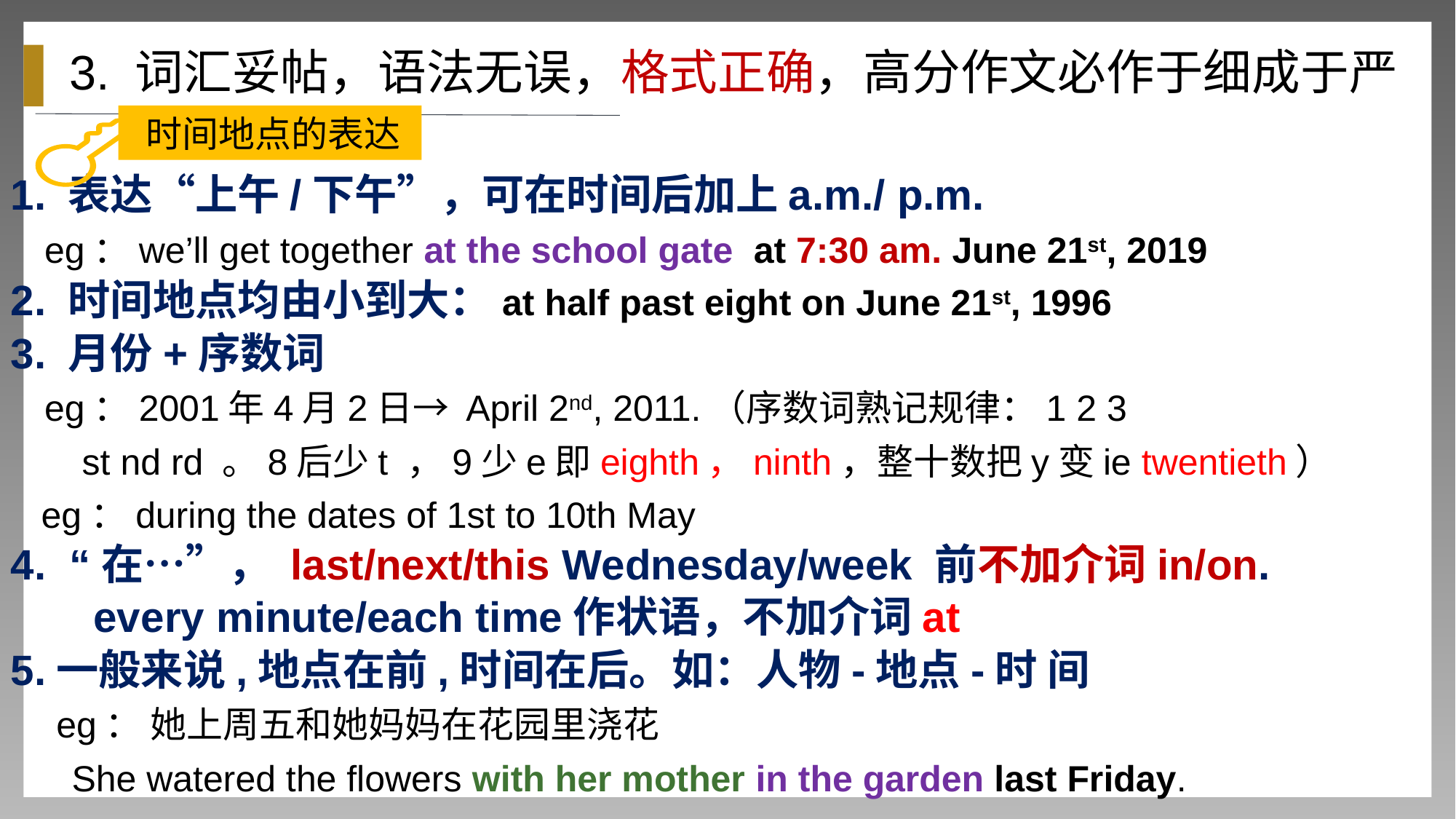

3. 词汇妥帖，语法无误，格式正确，高分作文必作于细成于严
 时间地点的表达

1. 表达“上午/下午”，可在时间后加上a.m./ p.m.
   eg：we’ll get together at the school gate  at 7:30 am. June 21st, 2019
2. 时间地点均由小到大：at half past eight on June 21st, 1996
3. 月份+序数词
   eg：2001年4月2日→ April 2nd, 2011.（序数词熟记规律：1 2 3
       st nd rd 。8后少t ，9少e即eighth，ninth，整十数把y变ie twentieth）
   eg：during the dates of 1st to 10th May
4.  “在…”， last/next/this Wednesday/week 前不加介词in/on.
       every minute/each time作状语，不加介词at
5.一般来说,地点在前,时间在后。如：人物-地点-时 间
    eg： 她上周五和她妈妈在花园里浇花
      She watered the flowers with her mother in the garden last Friday.